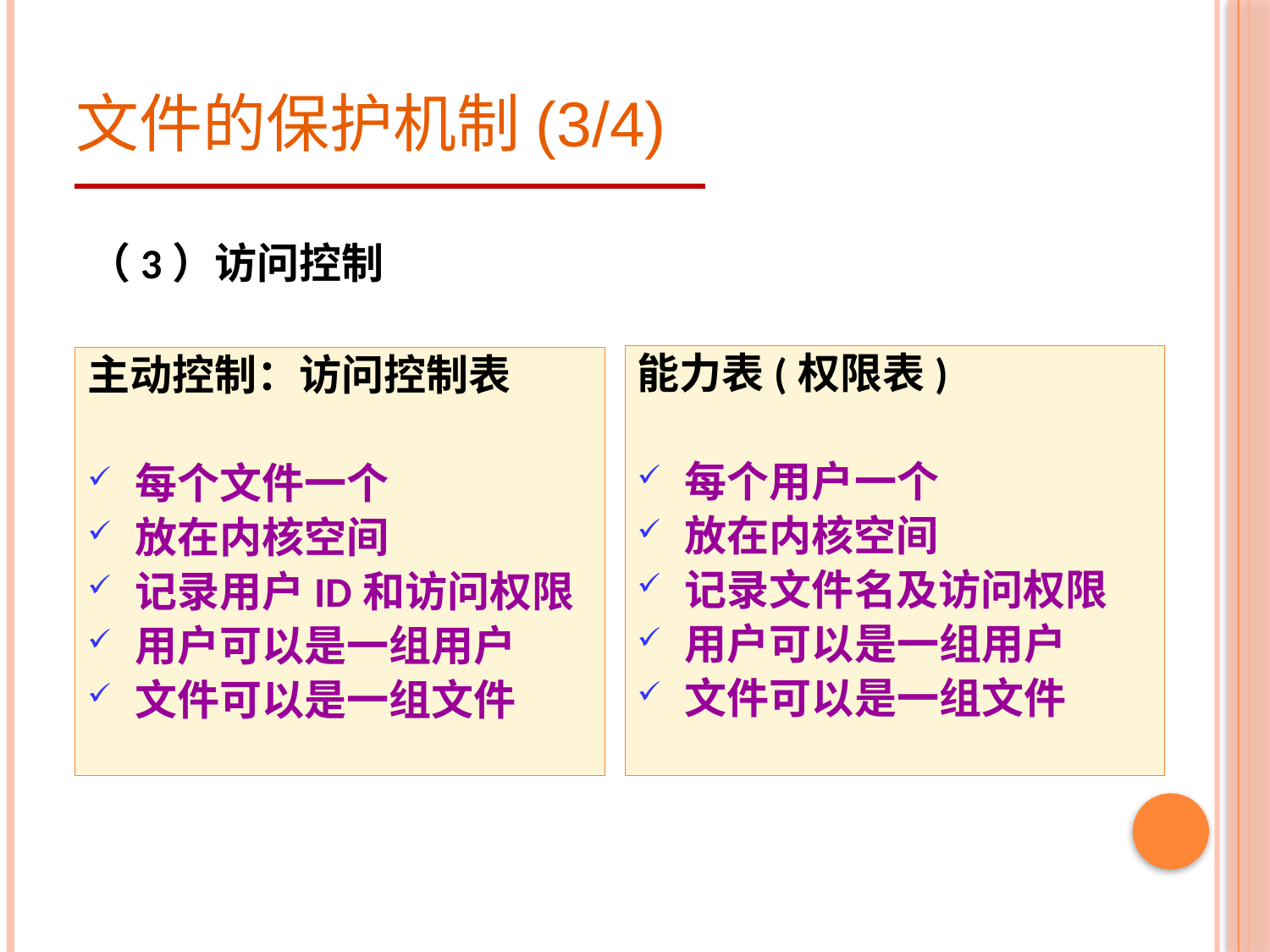

# 文件的保护机制(3/4)
（3）访问控制
能力表(权限表)

每个用户一个
放在内核空间
记录文件名及访问权限
用户可以是一组用户
文件可以是一组文件
主动控制：访问控制表

每个文件一个
放在内核空间
记录用户ID和访问权限
用户可以是一组用户
文件可以是一组文件